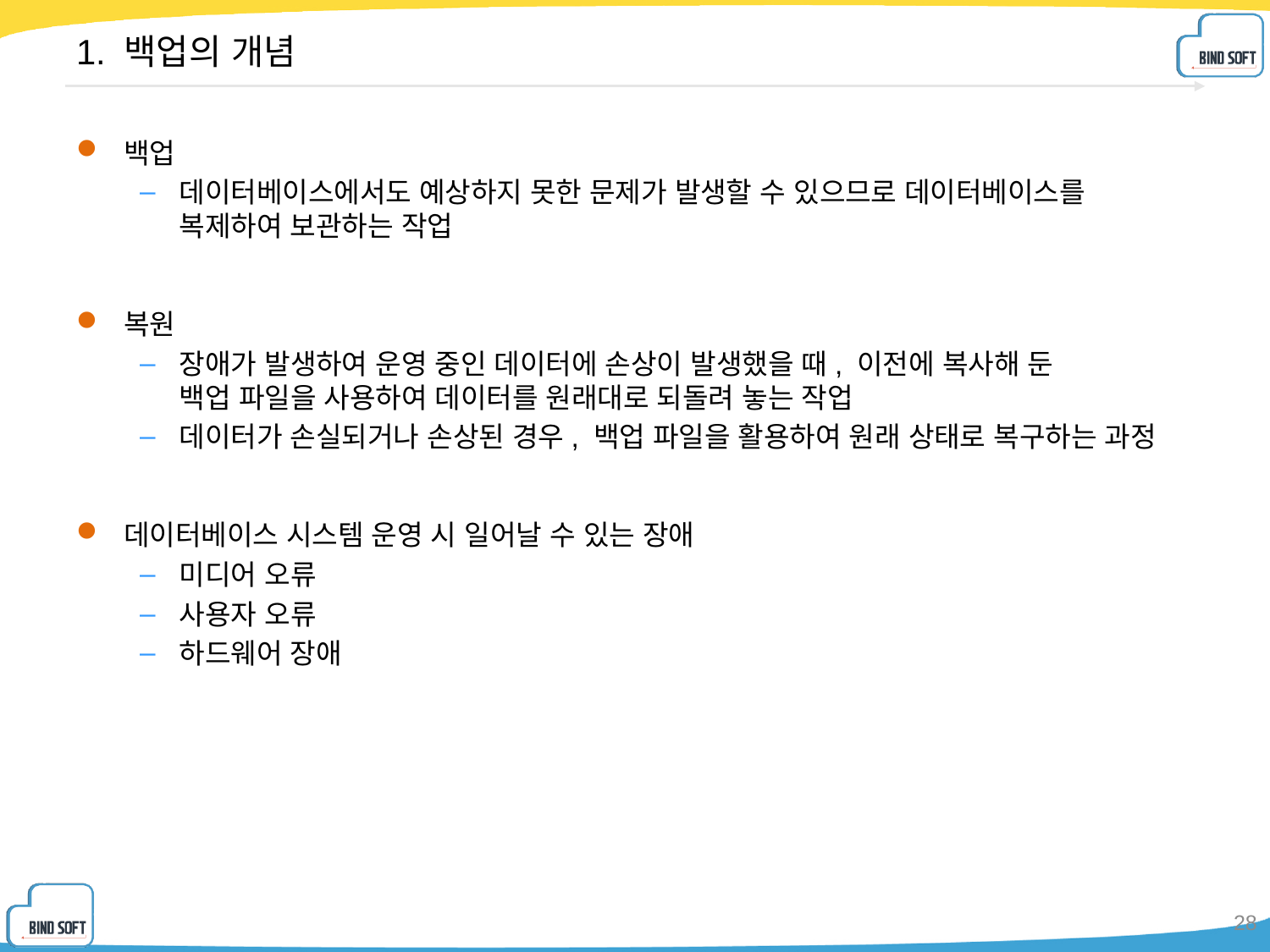

# 1. 백업의 개념
백업
데이터베이스에서도 예상하지 못한 문제가 발생할 수 있으므로 데이터베이스를 복제하여 보관하는 작업

복원
장애가 발생하여 운영 중인 데이터에 손상이 발생했을 때, 이전에 복사해 둔
백업 파일을 사용하여 데이터를 원래대로 되돌려 놓는 작업
데이터가 손실되거나 손상된 경우, 백업 파일을 활용하여 원래 상태로 복구하는 과정

데이터베이스 시스템 운영 시 일어날 수 있는 장애
미디어 오류
사용자 오류
하드웨어 장애
28